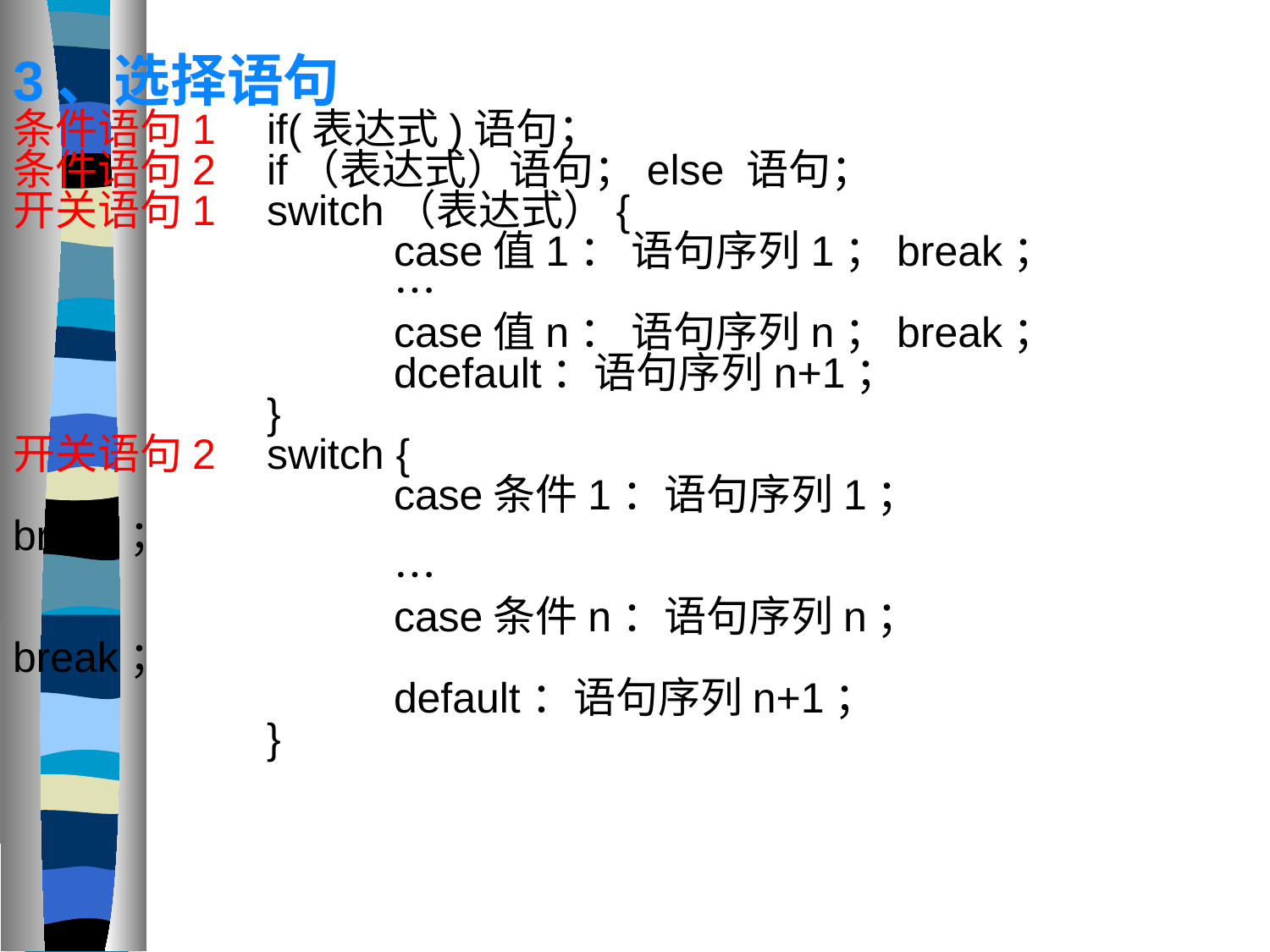

3、选择语句
条件语句1 	if(表达式)语句；
条件语句2 	if（表达式）语句；else 语句；
开关语句1 	switch（表达式）{
		 	case值1： 语句序列1；break；
			…
			case值n： 语句序列n；break；
			dcefault：语句序列n+1；
	      	}
开关语句2 	switch {
			case条件1：语句序列1；break；
			…
			case条件n：语句序列n；break；
			default：语句序列n+1；
		}